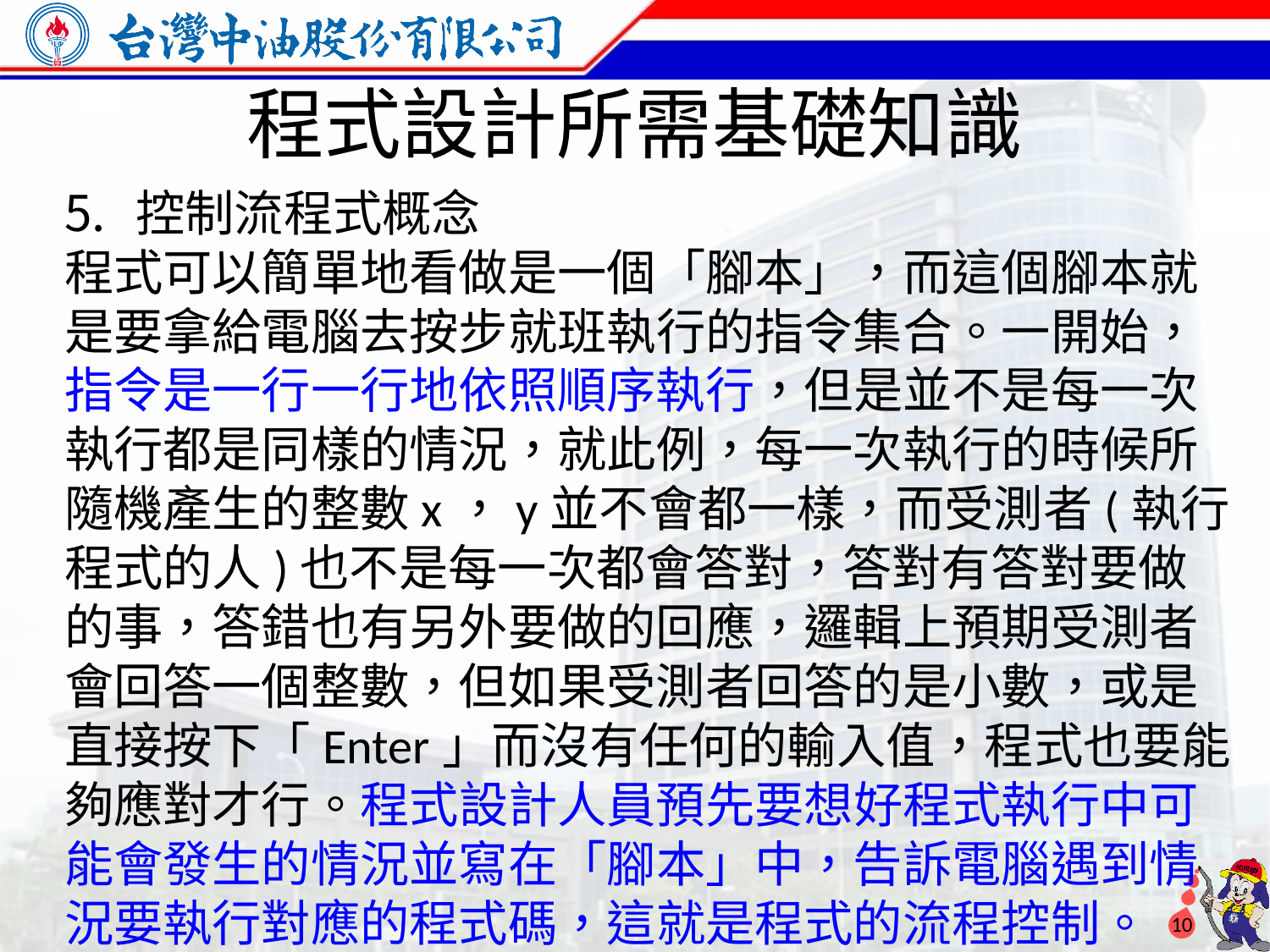

程式設計所需基礎知識
控制流程式概念
程式可以簡單地看做是一個「腳本」，而這個腳本就是要拿給電腦去按步就班執行的指令集合。一開始，指令是一行一行地依照順序執行，但是並不是每一次執行都是同樣的情況，就此例，每一次執行的時候所隨機產生的整數x，y並不會都一樣，而受測者(執行程式的人)也不是每一次都會答對，答對有答對要做的事，答錯也有另外要做的回應，邏輯上預期受測者會回答一個整數，但如果受測者回答的是小數，或是直接按下「Enter」而沒有任何的輸入值，程式也要能夠應對才行。程式設計人員預先要想好程式執行中可能會發生的情況並寫在「腳本」中，告訴電腦遇到情況要執行對應的程式碼，這就是程式的流程控制。

10